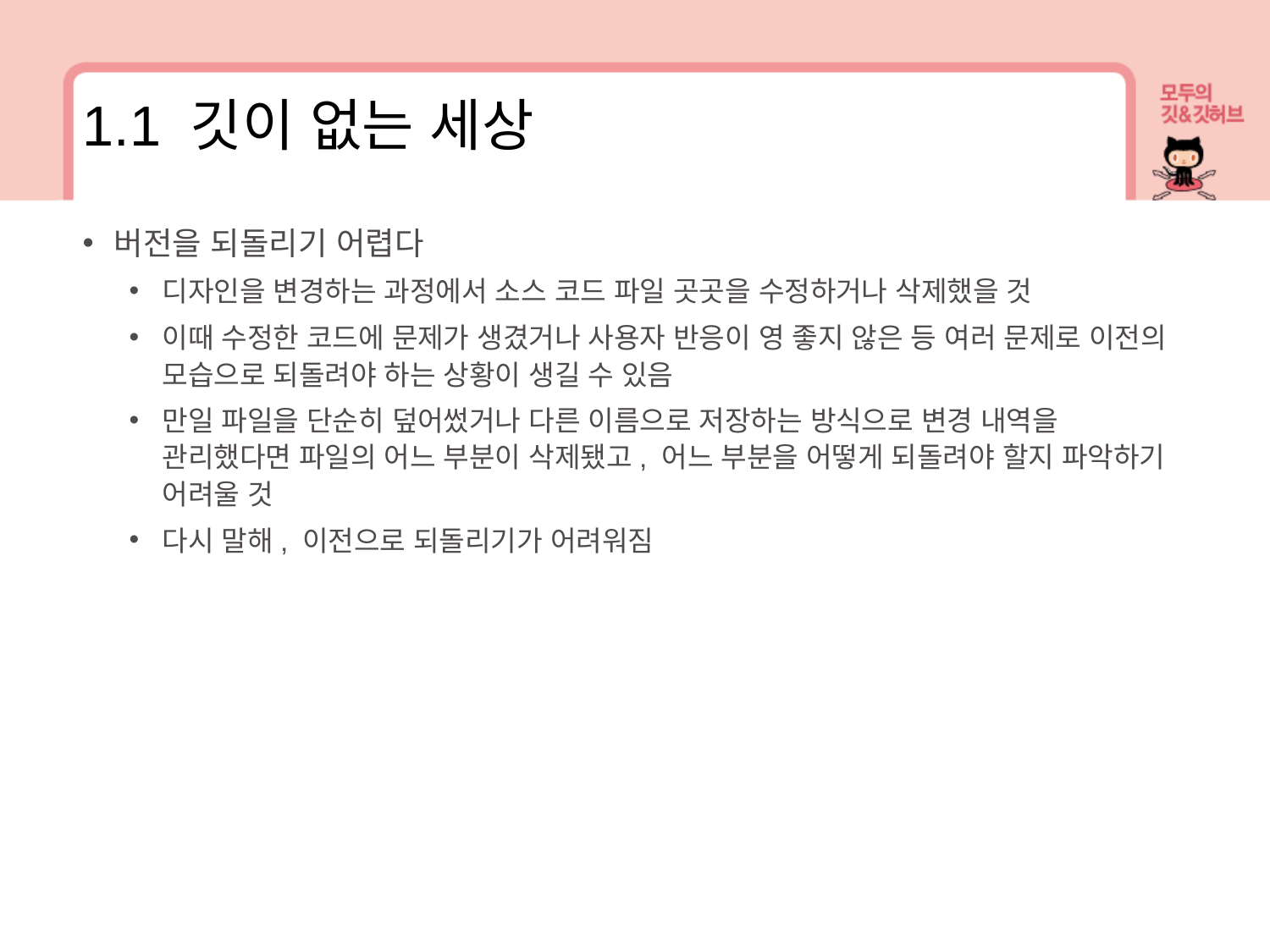

1.1 깃이 없는 세상
버전을 되돌리기 어렵다
디자인을 변경하는 과정에서 소스 코드 파일 곳곳을 수정하거나 삭제했을 것
이때 수정한 코드에 문제가 생겼거나 사용자 반응이 영 좋지 않은 등 여러 문제로 이전의 모습으로 되돌려야 하는 상황이 생길 수 있음
만일 파일을 단순히 덮어썼거나 다른 이름으로 저장하는 방식으로 변경 내역을 관리했다면 파일의 어느 부분이 삭제됐고, 어느 부분을 어떻게 되돌려야 할지 파악하기 어려울 것
다시 말해, 이전으로 되돌리기가 어려워짐